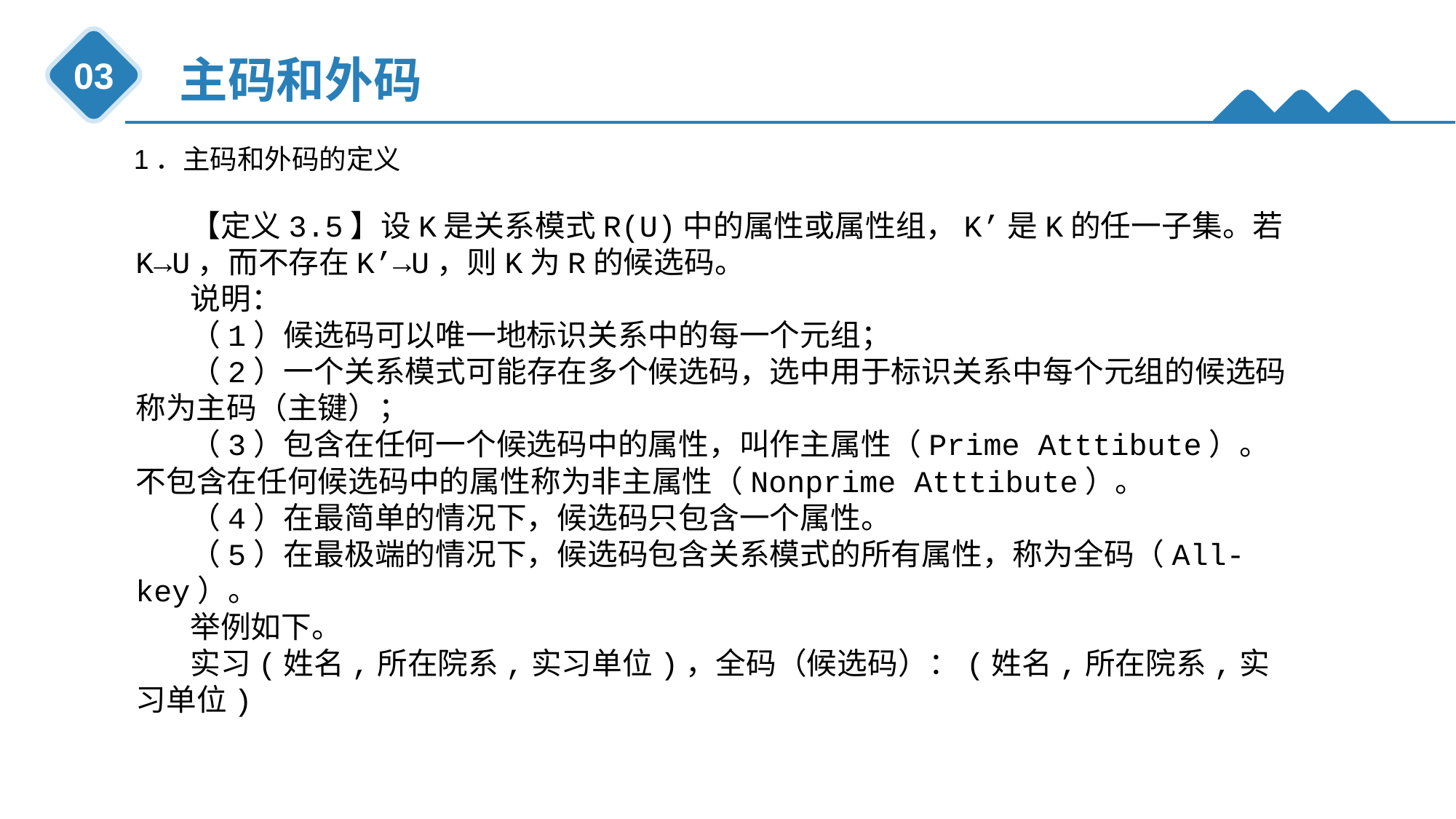

主码和外码
03

1．主码和外码的定义
【定义3.5】设K是关系模式R(U)中的属性或属性组，K’是K的任一子集。若K→U，而不存在K’→U，则K为R的候选码。
说明：
（1）候选码可以唯一地标识关系中的每一个元组；
（2）一个关系模式可能存在多个候选码，选中用于标识关系中每个元组的候选码称为主码（主键）；
（3）包含在任何一个候选码中的属性，叫作主属性（Prime Atttibute）。不包含在任何候选码中的属性称为非主属性（Nonprime Atttibute）。
（4）在最简单的情况下，候选码只包含一个属性。
（5）在最极端的情况下，候选码包含关系模式的所有属性，称为全码（All-key）。
举例如下。
实习(姓名,所在院系,实习单位)，全码（候选码）：(姓名,所在院系,实习单位)